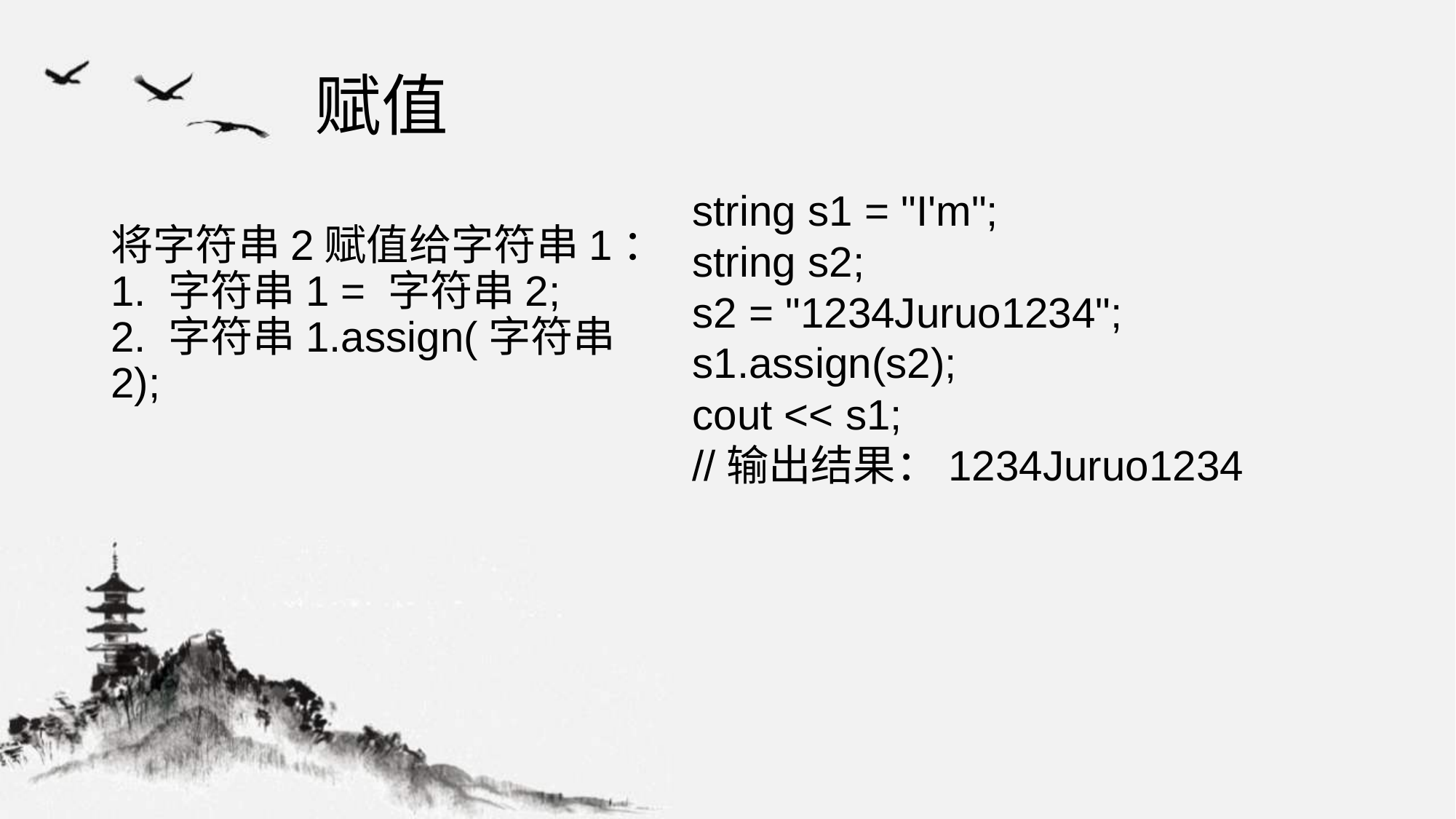

# 赋值
string s1 = "I'm";
string s2;
s2 = "1234Juruo1234";
s1.assign(s2);
cout << s1;
//输出结果：1234Juruo1234
将字符串2赋值给字符串1：
1. 字符串1 = 字符串2;
2. 字符串1.assign(字符串2);